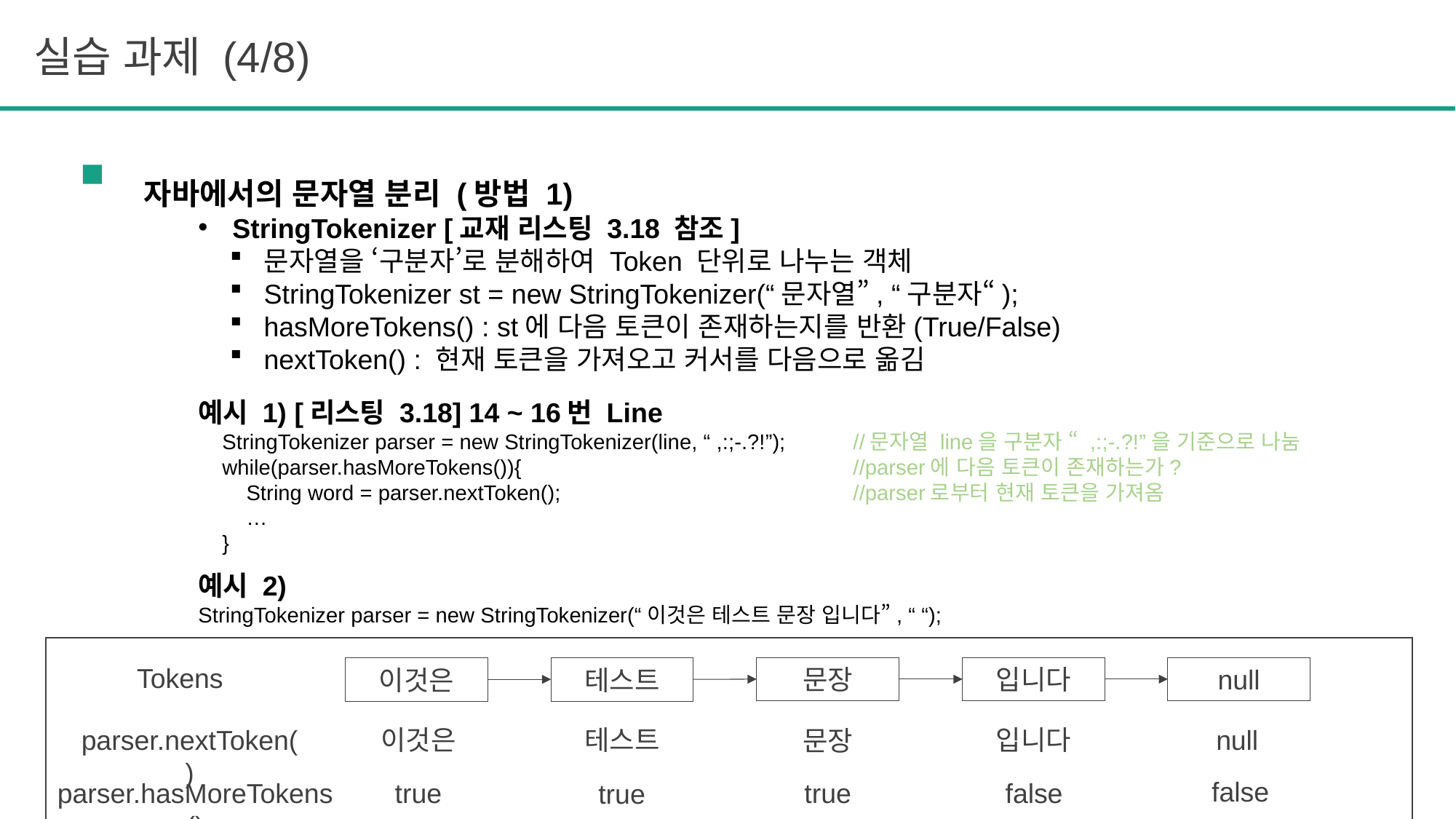

실습 과제 (4/8)
자바에서의 문자열 분리 (방법 1)
StringTokenizer [교재 리스팅 3.18 참조]
문자열을 ‘구분자’로 분해하여 Token 단위로 나누는 객체
StringTokenizer st = new StringTokenizer(“문자열”, “구분자“);
hasMoreTokens() : st에 다음 토큰이 존재하는지를 반환(True/False)
nextToken() : 현재 토큰을 가져오고 커서를 다음으로 옮김
예시 1) [리스팅 3.18] 14 ~ 16번 Line
    StringTokenizer parser = new StringTokenizer(line, “ ,:;-.?!”);	//문자열 line을 구분자 “ ,:;-.?!”을 기준으로 나눔
    while(parser.hasMoreTokens()){				//parser에 다음 토큰이 존재하는가?
        String word = parser.nextToken();			//parser로부터 현재 토큰을 가져옴
        …
    }
예시 2)
StringTokenizer parser = new StringTokenizer(“이것은 테스트 문장 입니다”, “ “);

Tokens
null
문장
입니다
테스트
이것은
parser.nextToken()
이것은
테스트
입니다
null
문장
false
parser.hasMoreTokens()
true
false
true
true